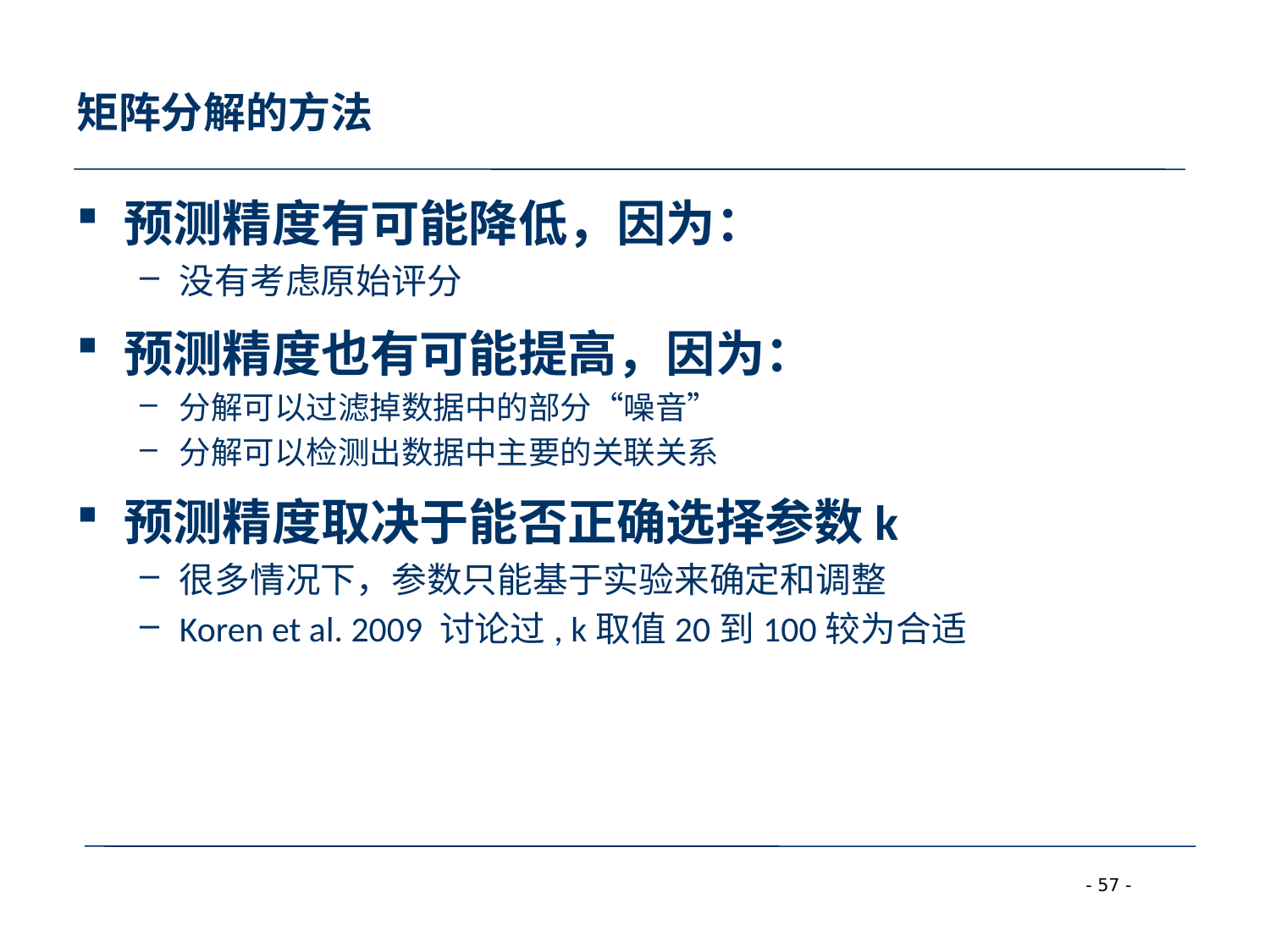

# 矩阵分解的方法
预测精度有可能降低，因为：
没有考虑原始评分
预测精度也有可能提高，因为：
分解可以过滤掉数据中的部分“噪音”
分解可以检测出数据中主要的关联关系
预测精度取决于能否正确选择参数k
很多情况下，参数只能基于实验来确定和调整
Koren et al. 2009 讨论过, k取值20到100较为合适